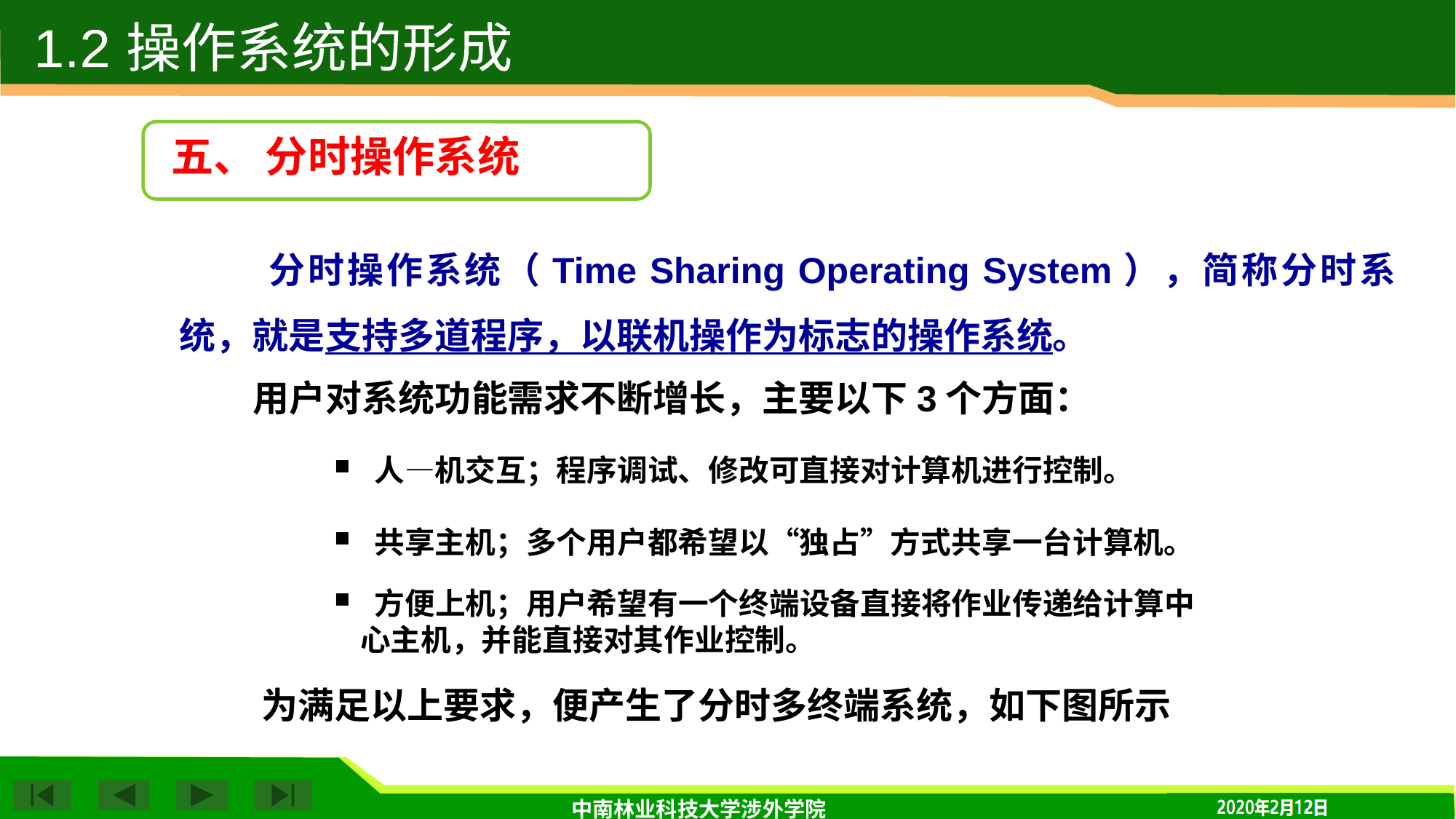

1.2 操作系统的形成

五、 分时操作系统
       分时操作系统（Time Sharing Operating System），简称分时系统，就是支持多道程序，以联机操作为标志的操作系统。
用户对系统功能需求不断增长，主要以下3个方面：
 人—机交互；程序调试、修改可直接对计算机进行控制。
 共享主机；多个用户都希望以“独占”方式共享一台计算机。
 方便上机；用户希望有一个终端设备直接将作业传递给计算中心主机，并能直接对其作业控制。
为满足以上要求，便产生了分时多终端系统，如下图所示